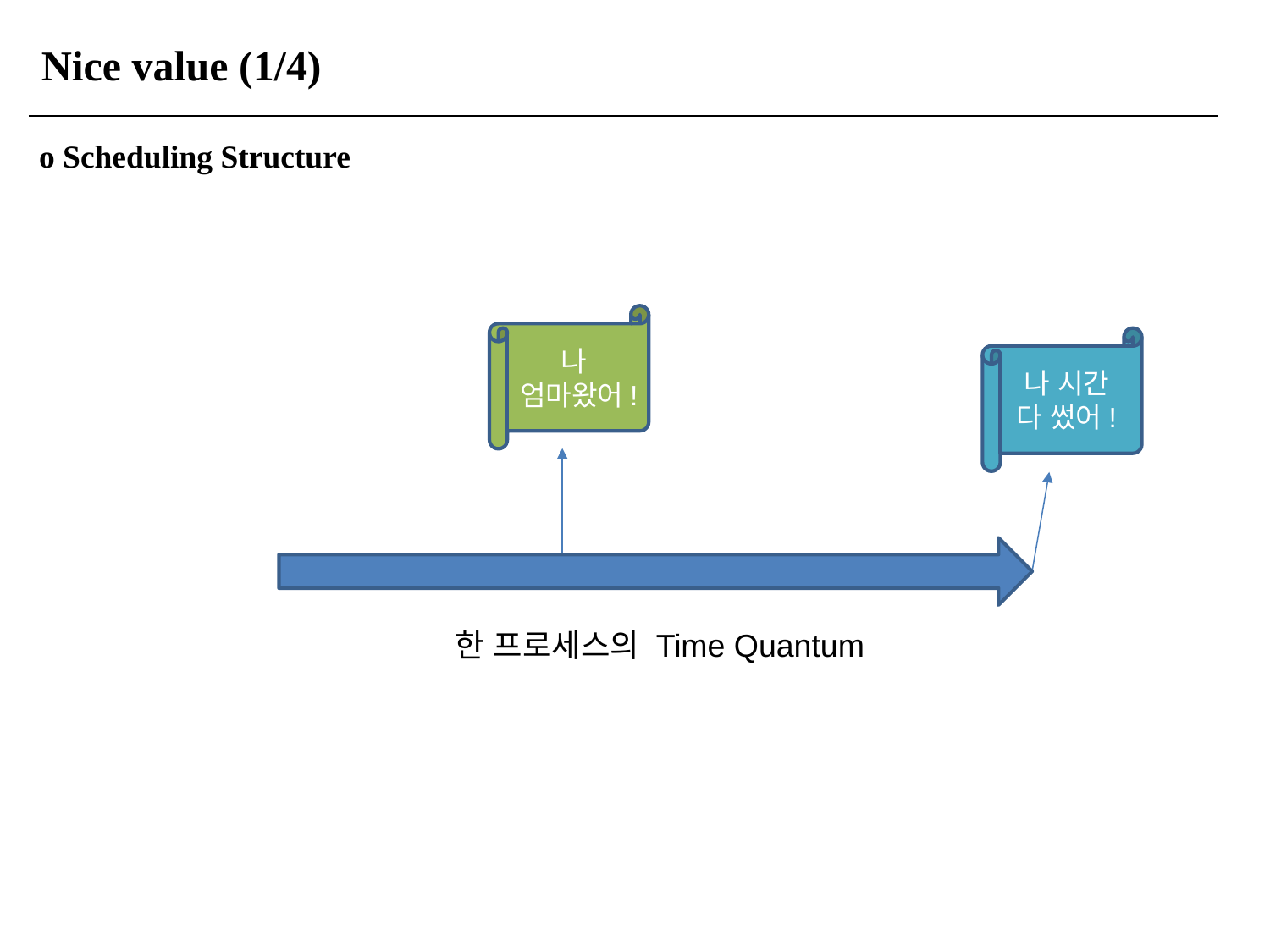

Nice value (1/4)
o Scheduling Structure
나 엄마왔어!
나 시간 다 썼어!

한 프로세스의 Time Quantum